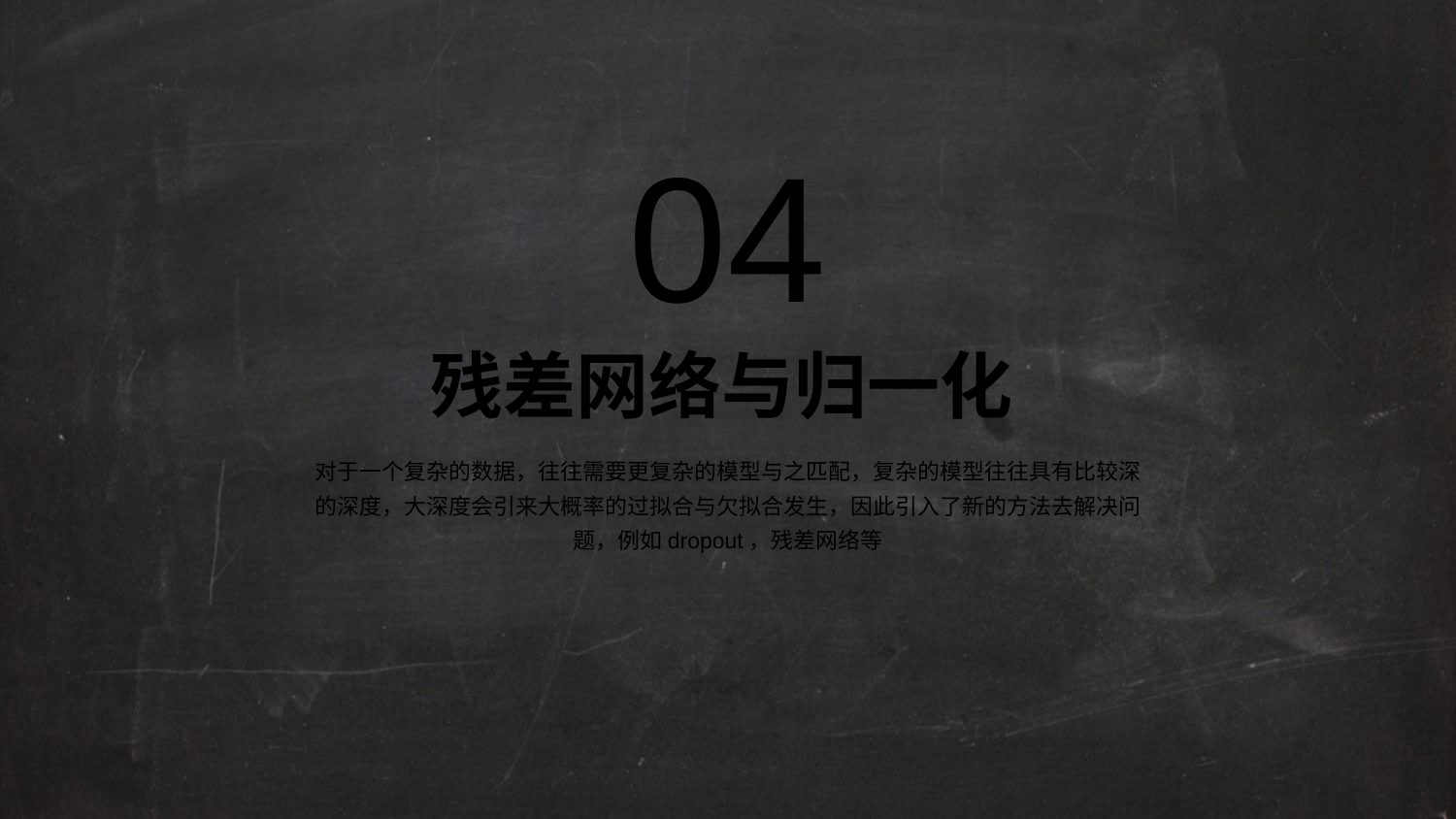

04
残差网络与归一化
对于一个复杂的数据，往往需要更复杂的模型与之匹配，复杂的模型往往具有比较深的深度，大深度会引来大概率的过拟合与欠拟合发生，因此引入了新的方法去解决问题，例如dropout，残差网络等